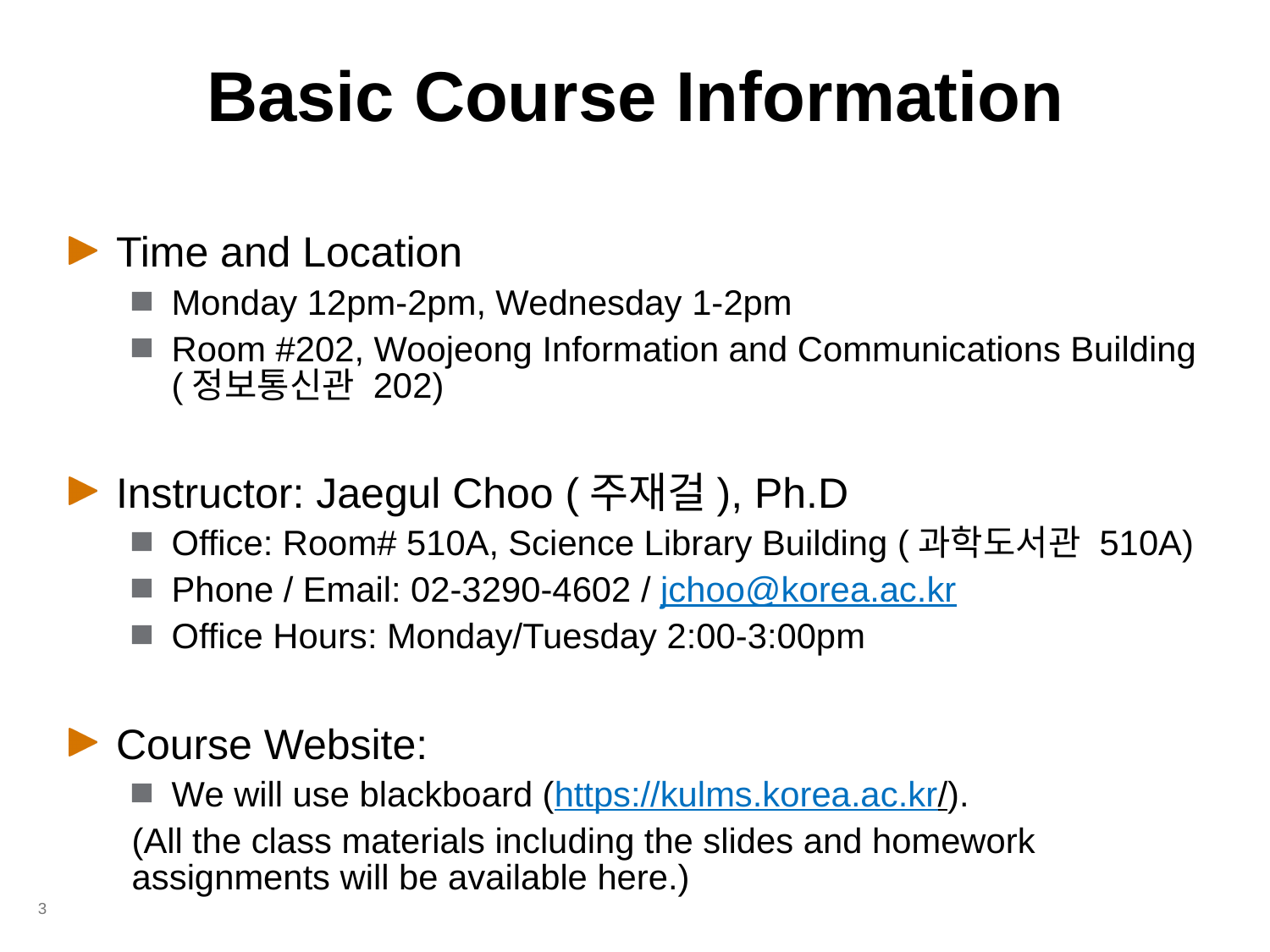

# Basic Course Information
Time and Location
Monday 12pm-2pm, Wednesday 1-2pm
Room #202, Woojeong Information and Communications Building (정보통신관 202)

Instructor: Jaegul Choo (주재걸), Ph.D
Office: Room# 510A, Science Library Building (과학도서관 510A)
Phone / Email: 02-3290-4602 / jchoo@korea.ac.kr
Office Hours: Monday/Tuesday 2:00-3:00pm

Course Website:
We will use blackboard (https://kulms.korea.ac.kr/).
(All the class materials including the slides and homework assignments will be available here.)
3